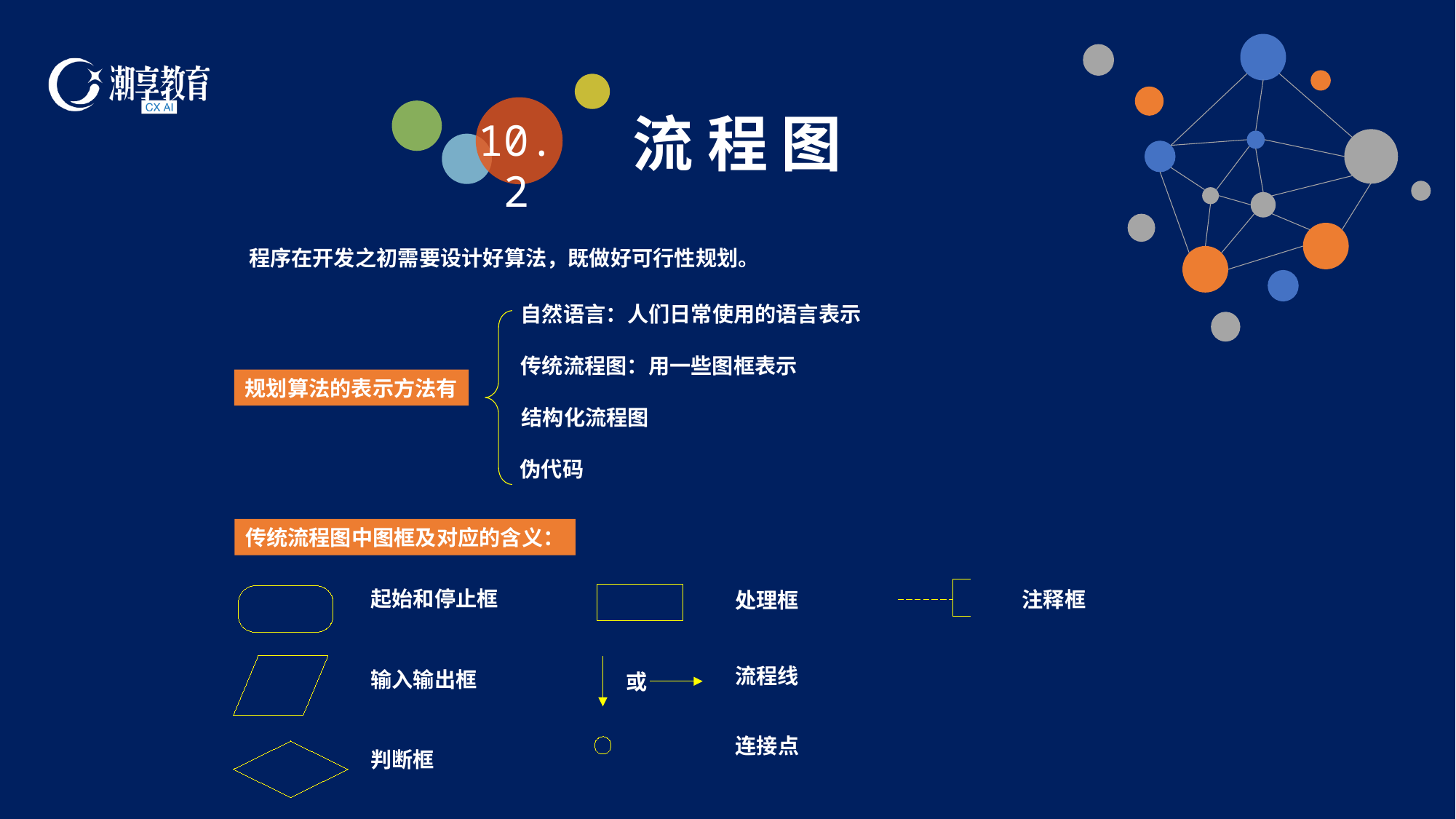

10.2

流 程 图
程序在开发之初需要设计好算法，既做好可行性规划。
自然语言：人们日常使用的语言表示

传统流程图：用一些图框表示
规划算法的表示方法有
结构化流程图
伪代码
传统流程图中图框及对应的含义：

起始和停止框
注释框
处理框

流程线
输入输出框
或
连接点

判断框